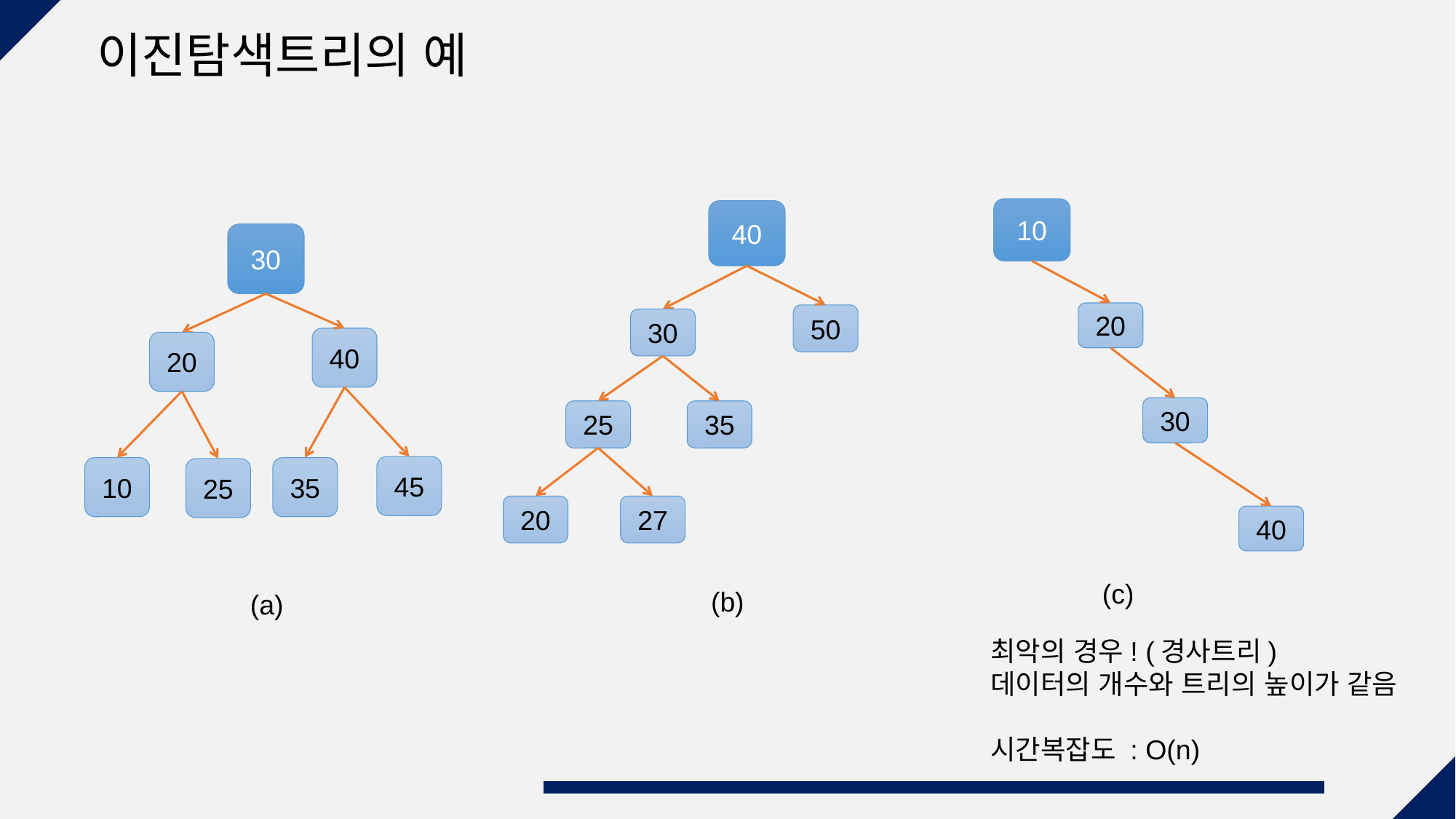

이진탐색트리의 예

10
40
30
20
50
30
40
20
30
35
25
45
10
35
25
27
20
40
(c)
(b)
(a)
최악의 경우! (경사트리)
데이터의 개수와 트리의 높이가 같음

시간복잡도 : O(n)